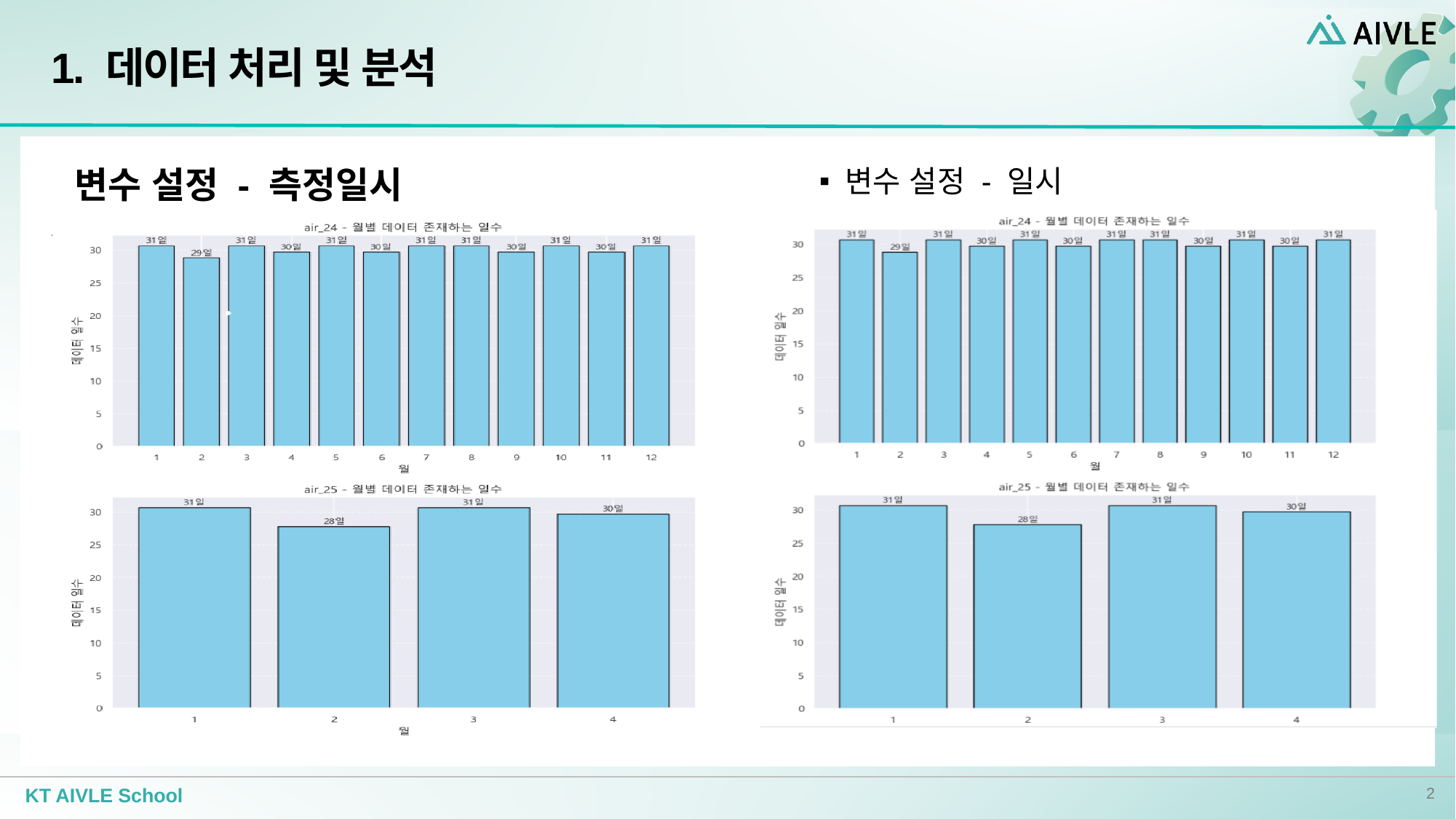

# 1. 데이터 처리 및 분석
변수 설정 - 측정일시
변수 설정 - 일시